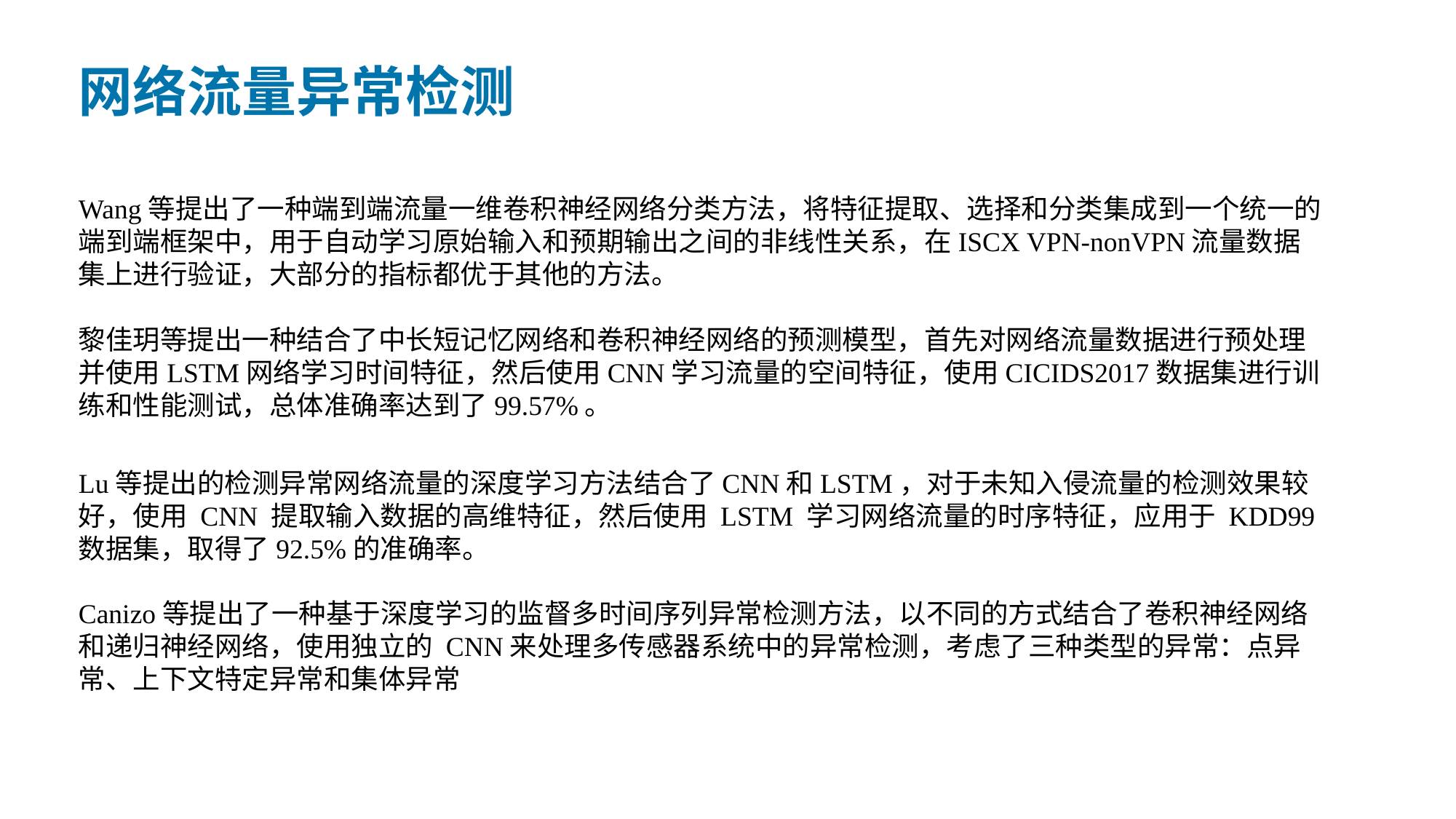

网络流量异常检测
Wang等提出了一种端到端流量一维卷积神经网络分类方法，将特征提取、选择和分类集成到一个统一的端到端框架中，用于自动学习原始输入和预期输出之间的非线性关系，在ISCX VPN-nonVPN流量数据集上进行验证，大部分的指标都优于其他的方法。
黎佳玥等提出一种结合了中长短记忆网络和卷积神经网络的预测模型，首先对网络流量数据进行预处理并使用LSTM网络学习时间特征，然后使用CNN学习流量的空间特征，使用CICIDS2017数据集进行训练和性能测试，总体准确率达到了99.57%。

Lu等提出的检测异常网络流量的深度学习方法结合了CNN和LSTM，对于未知入侵流量的检测效果较好，使用 CNN 提取输入数据的高维特征，然后使用 LSTM 学习网络流量的时序特征，应用于 KDD99 数据集，取得了92.5%的准确率。
Canizo等提出了一种基于深度学习的监督多时间序列异常检测方法，以不同的方式结合了卷积神经网络和递归神经网络，使用独立的 CNN来处理多传感器系统中的异常检测，考虑了三种类型的异常：点异常、上下文特定异常和集体异常